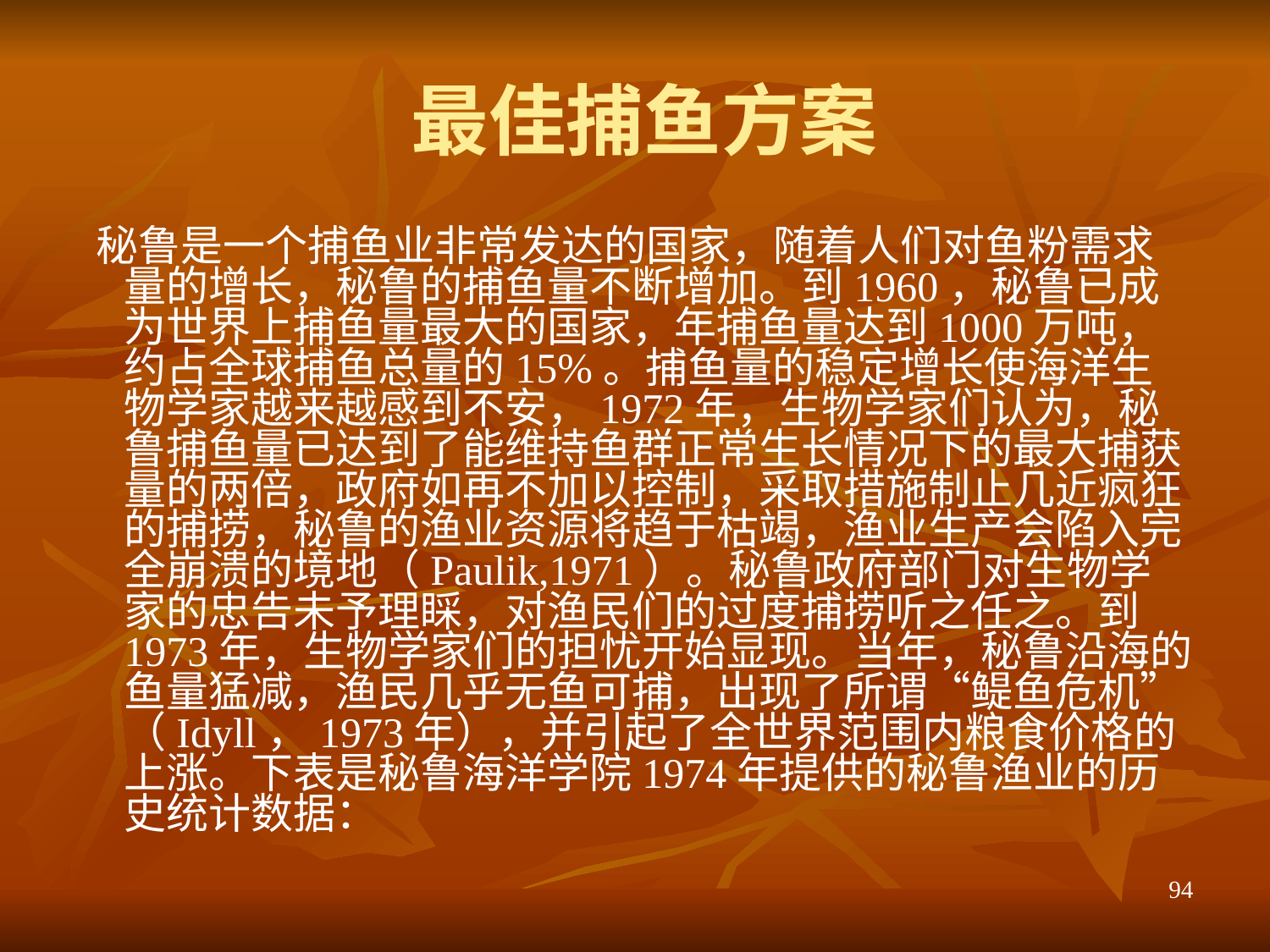

# 最佳捕鱼方案
 秘鲁是一个捕鱼业非常发达的国家，随着人们对鱼粉需求量的增长，秘鲁的捕鱼量不断增加。到1960，秘鲁已成为世界上捕鱼量最大的国家，年捕鱼量达到1000万吨，约占全球捕鱼总量的15%。捕鱼量的稳定增长使海洋生物学家越来越感到不安，1972年，生物学家们认为，秘鲁捕鱼量已达到了能维持鱼群正常生长情况下的最大捕获量的两倍，政府如再不加以控制，采取措施制止几近疯狂的捕捞，秘鲁的渔业资源将趋于枯竭，渔业生产会陷入完全崩溃的境地（Paulik,1971）。秘鲁政府部门对生物学家的忠告未予理睬，对渔民们的过度捕捞听之任之。到1973年，生物学家们的担忧开始显现。当年，秘鲁沿海的鱼量猛减，渔民几乎无鱼可捕，出现了所谓“鳀鱼危机”（Idyll，1973年），并引起了全世界范围内粮食价格的上涨。下表是秘鲁海洋学院1974年提供的秘鲁渔业的历史统计数据：
94